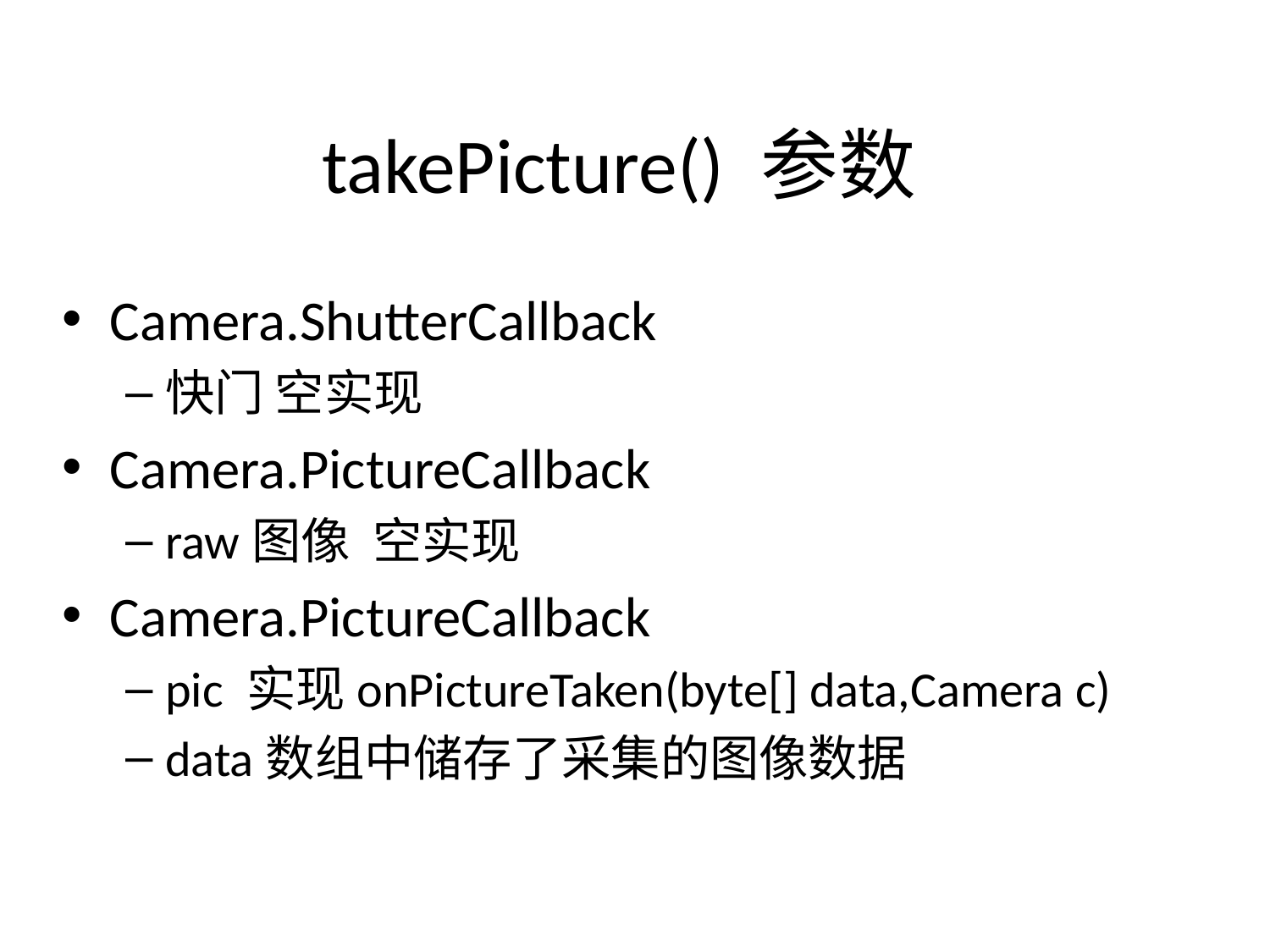

# takePicture() 参数
Camera.ShutterCallback
快门 空实现
Camera.PictureCallback
raw图像  空实现
Camera.PictureCallback
pic 实现onPictureTaken(byte[] data,Camera c)
data数组中储存了采集的图像数据